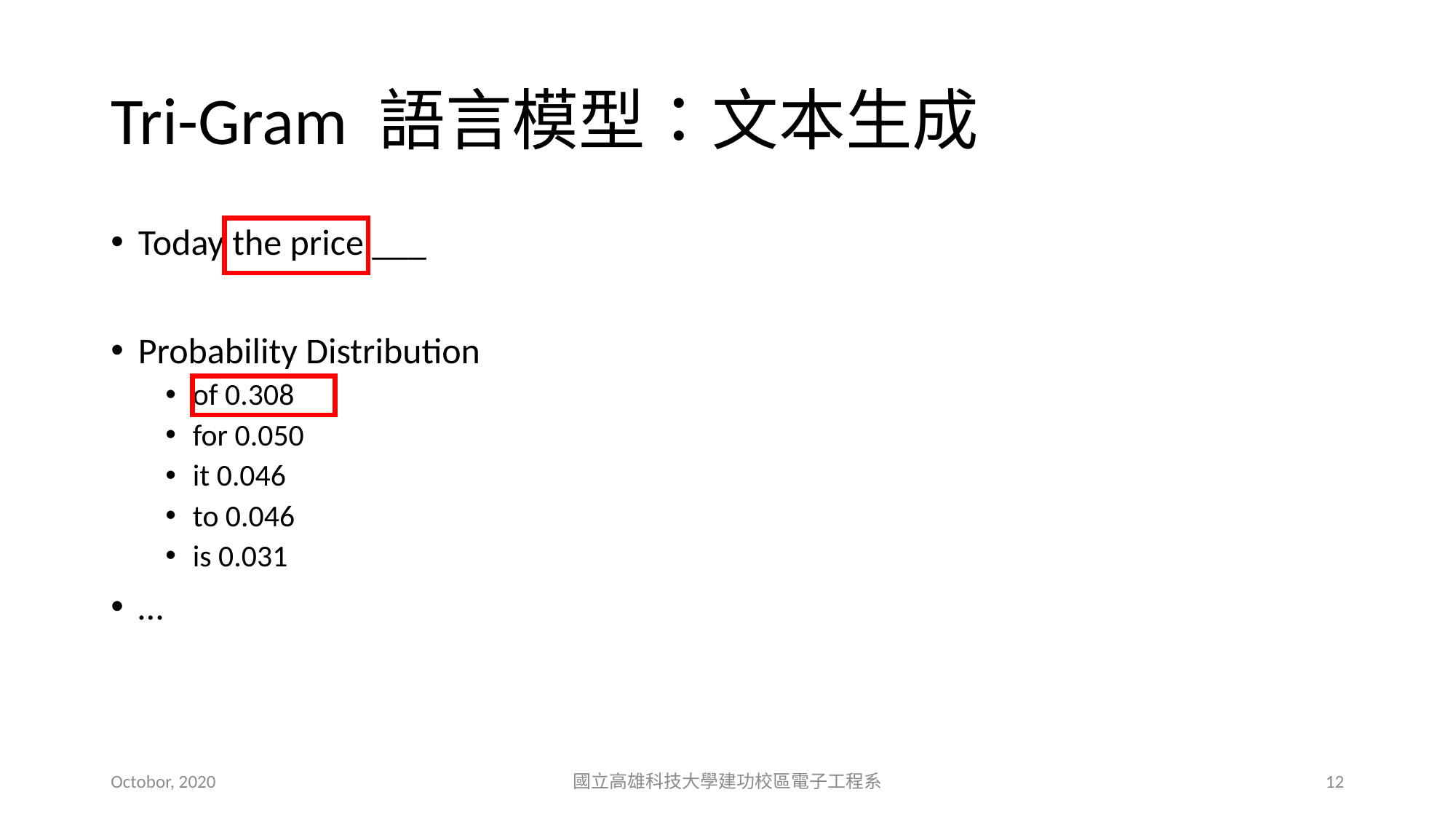

# Tri-Gram 語言模型：文本生成

Today the price ___

Probability Distribution
of 0.308
for 0.050
it 0.046
to 0.046
is 0.031
…

Octobor, 2020
國立高雄科技大學建功校區電子工程系
12